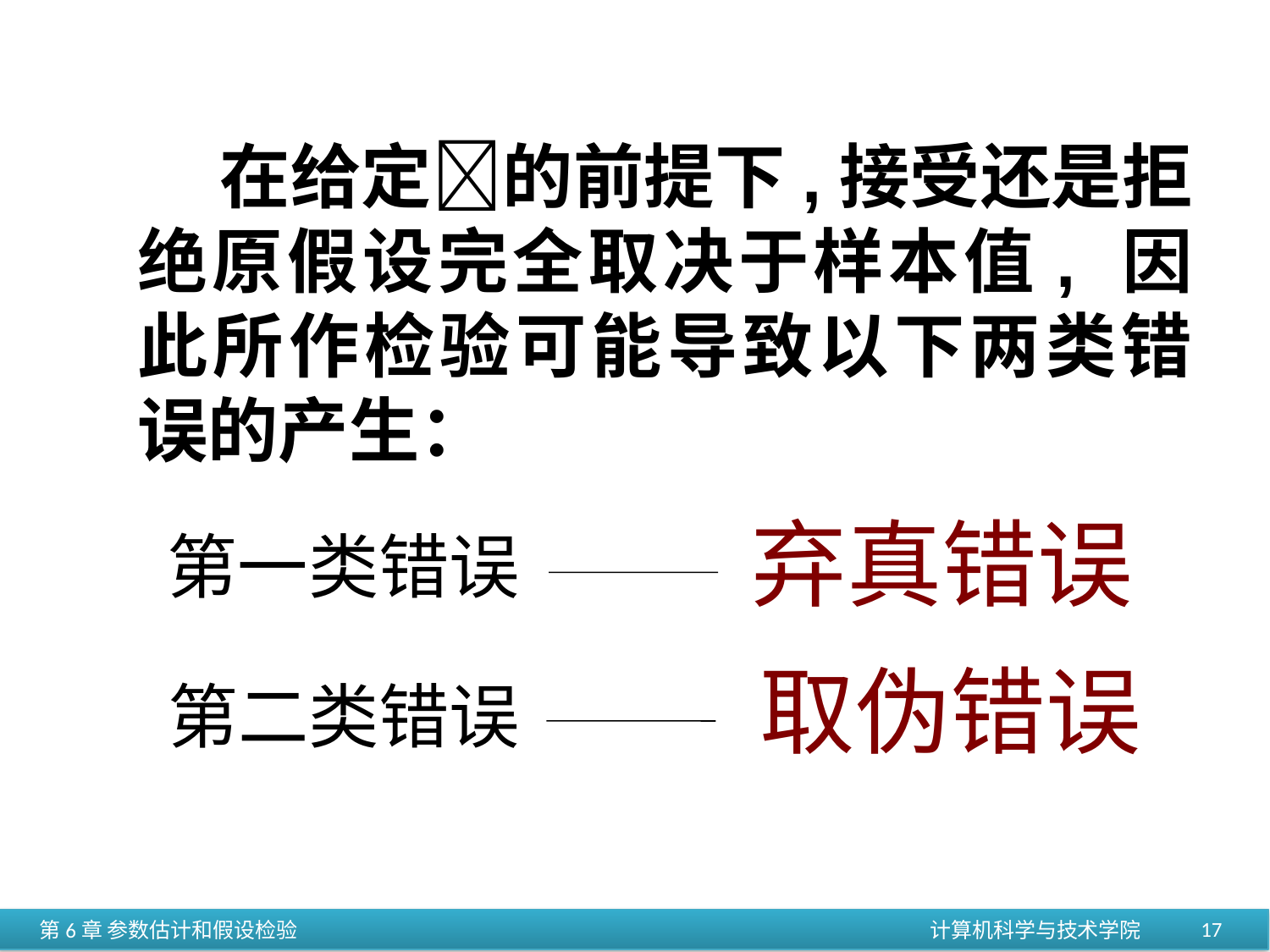

在给定α的前提下,接受还是拒绝原假设完全取决于样本值, 因此所作检验可能导致以下两类错误的产生：
弃真错误
第一类错误

取伪错误
第二类错误